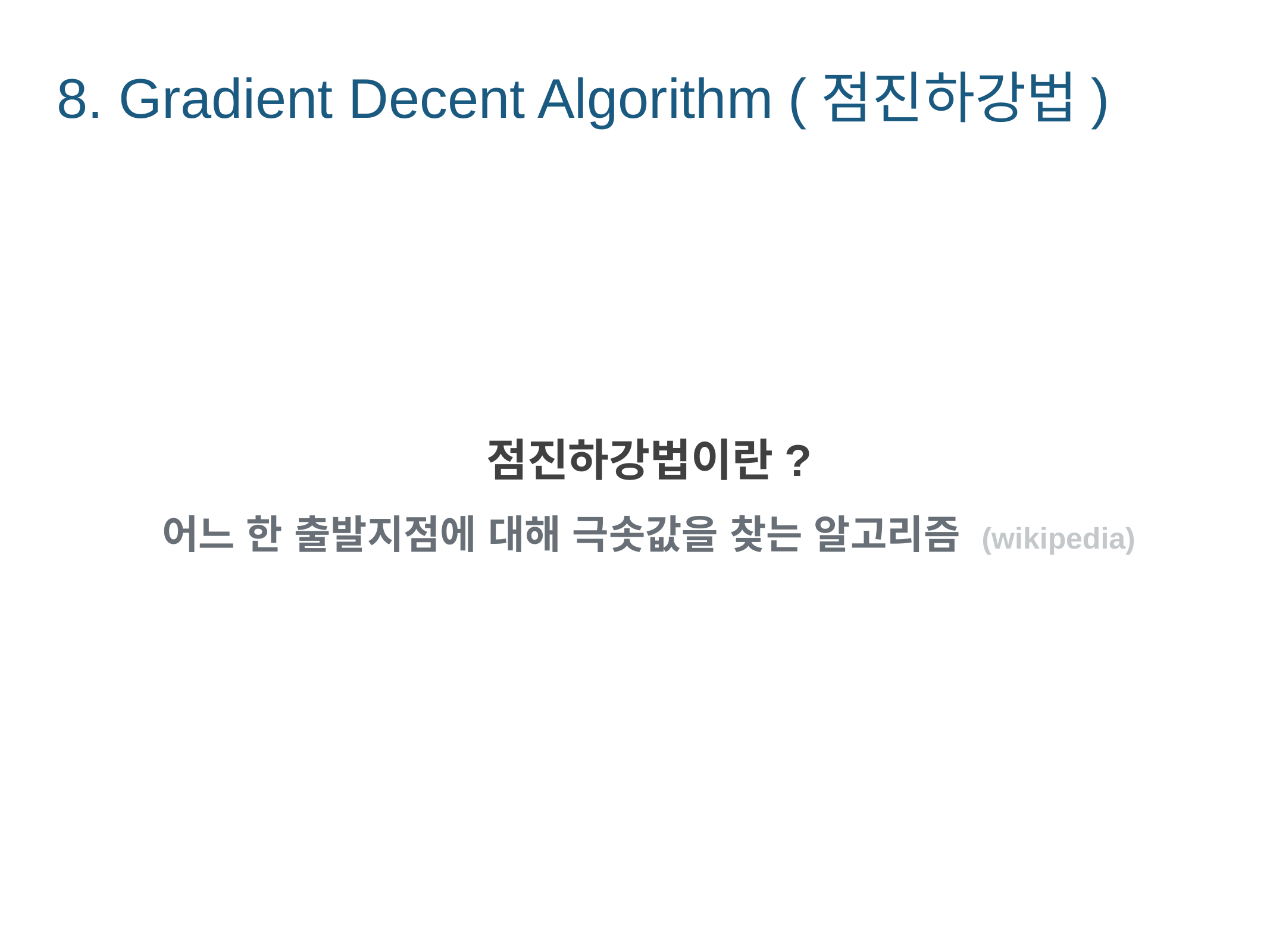

8. Gradient Decent Algorithm (점진하강법)
점진하강법이란?
어느 한 출발지점에 대해 극솟값을 찾는 알고리즘 (wikipedia)